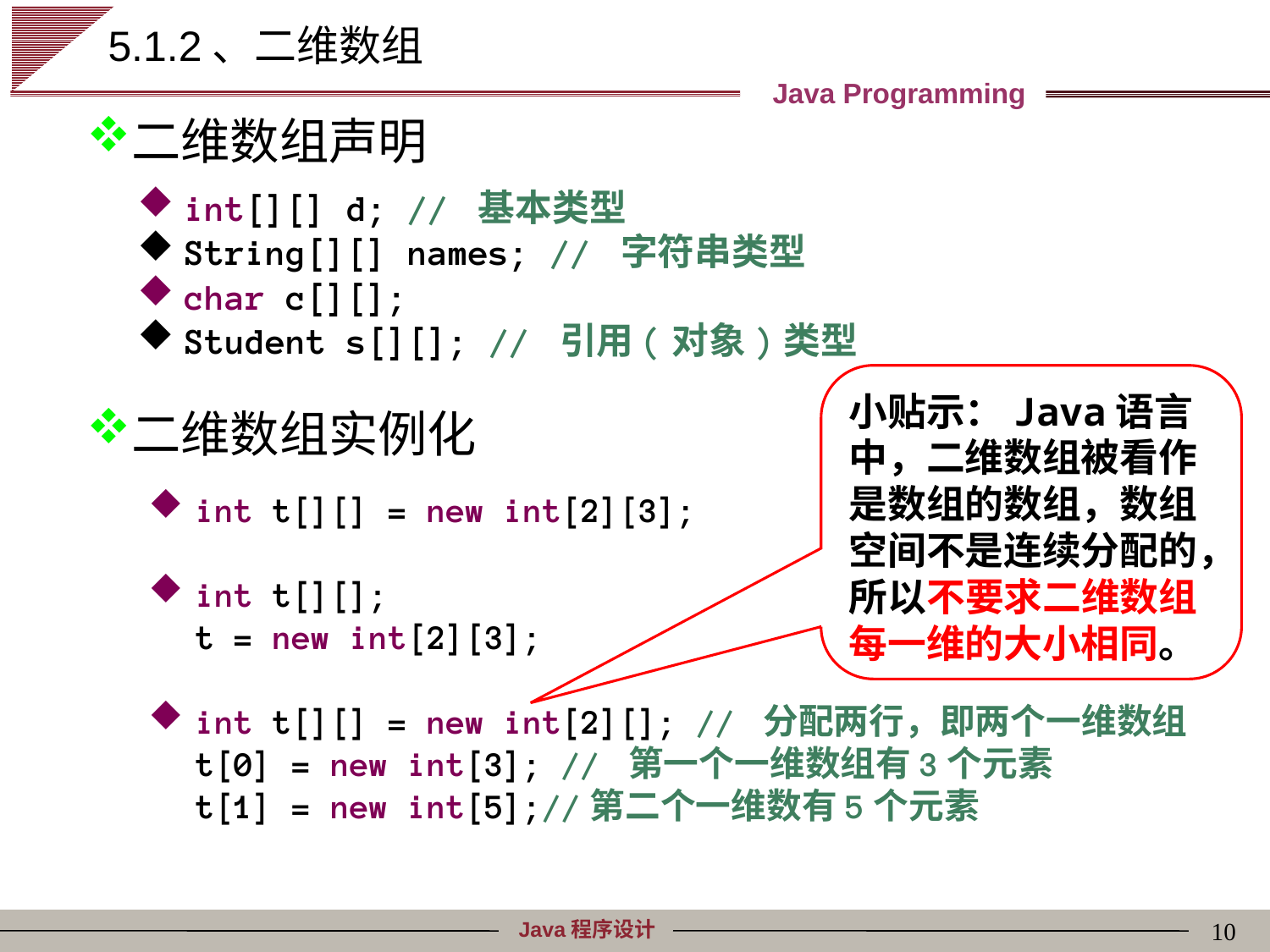

# 5.1.2、二维数组
二维数组声明
int[][] d; // 基本类型
String[][] names; // 字符串类型
char c[][];
Student s[][]; // 引用(对象)类型
小贴示：Java语言中，二维数组被看作是数组的数组，数组空间不是连续分配的，所以不要求二维数组每一维的大小相同。
二维数组实例化

int t[][] = new int[2][3];

int t[][];
t = new int[2][3];

int t[][] = new int[2][]; // 分配两行，即两个一维数组
t[0] = new int[3]; // 第一个一维数组有3个元素
t[1] = new int[5];//第二个一维数有5个元素